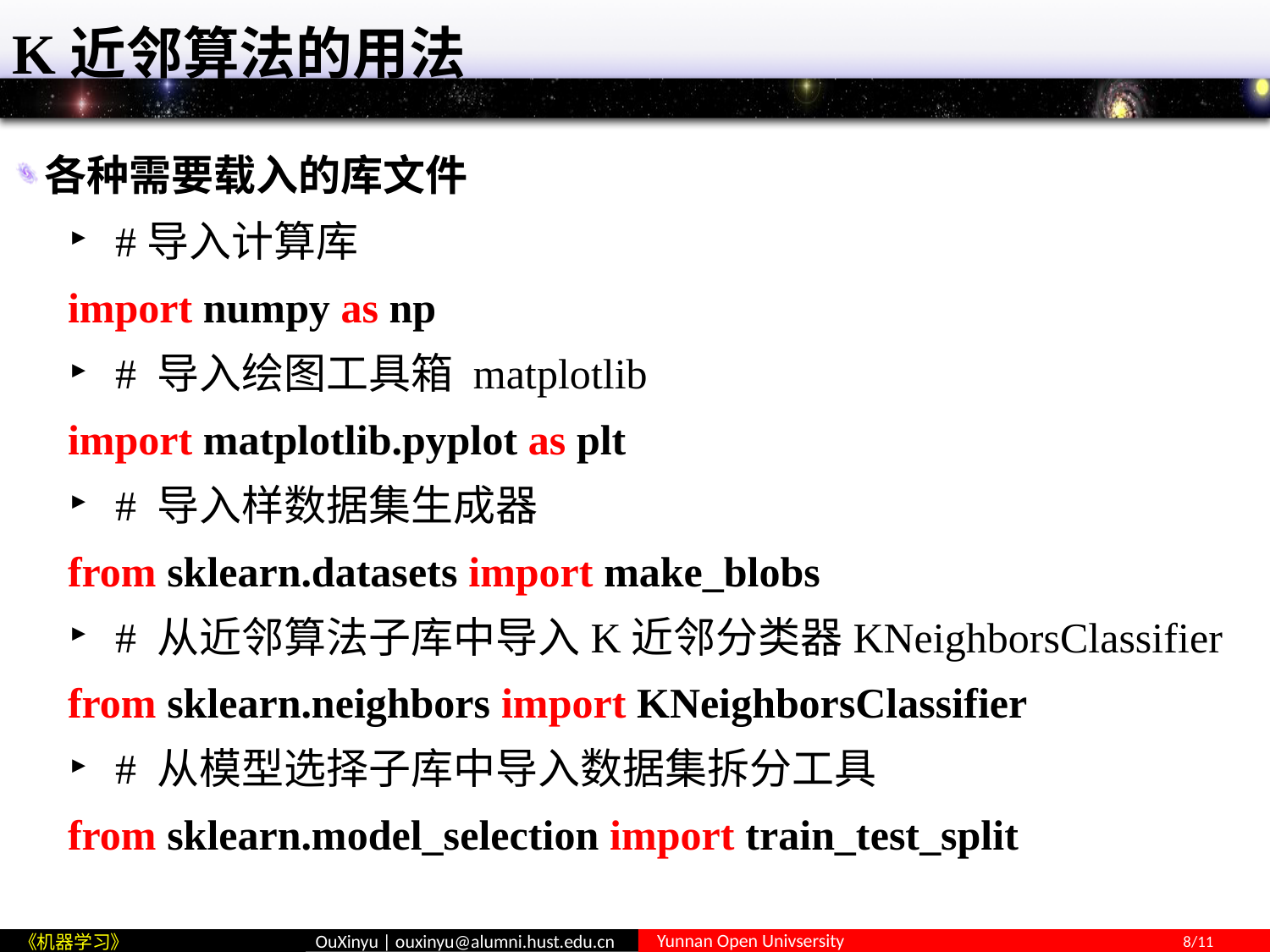

# K近邻算法的用法
各种需要载入的库文件
#导入计算库
import numpy as np
# 导入绘图工具箱 matplotlib
import matplotlib.pyplot as plt
# 导入样数据集生成器
from sklearn.datasets import make_blobs
# 从近邻算法子库中导入K近邻分类器KNeighborsClassifier
from sklearn.neighbors import KNeighborsClassifier
# 从模型选择子库中导入数据集拆分工具
from sklearn.model_selection import train_test_split